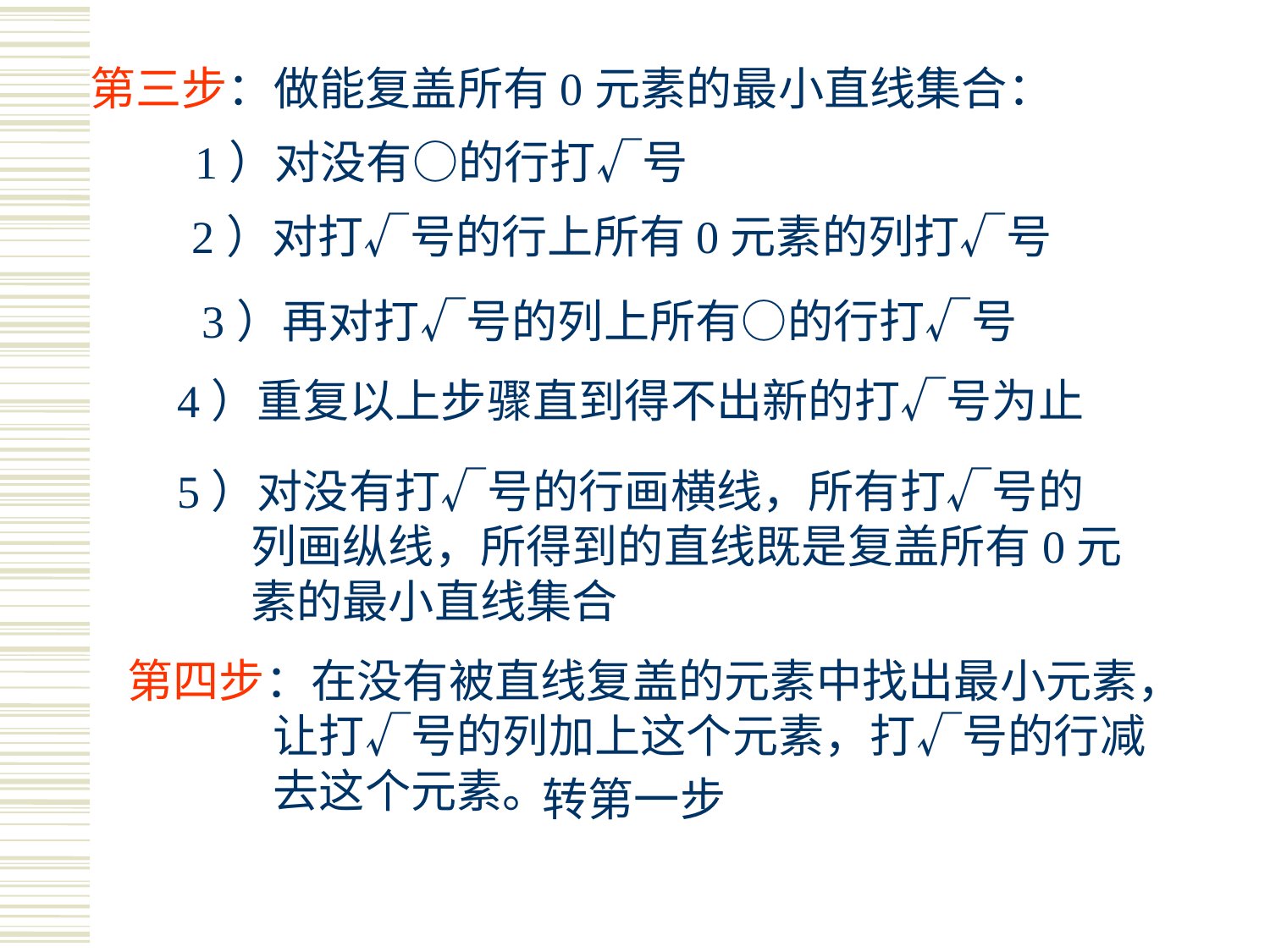

第三步：做能复盖所有0元素的最小直线集合：
1）对没有○的行打√号
2）对打√号的行上所有0元素的列打√号
3）再对打√号的列上所有○的行打√号
4）重复以上步骤直到得不出新的打√号为止
5）对没有打√号的行画横线，所有打√号的
      列画纵线，所得到的直线既是复盖所有0元
      素的最小直线集合
第四步：在没有被直线复盖的元素中找出最小元素，
             让打√号的列加上这个元素，打√号的行减
             去这个元素。
转第一步